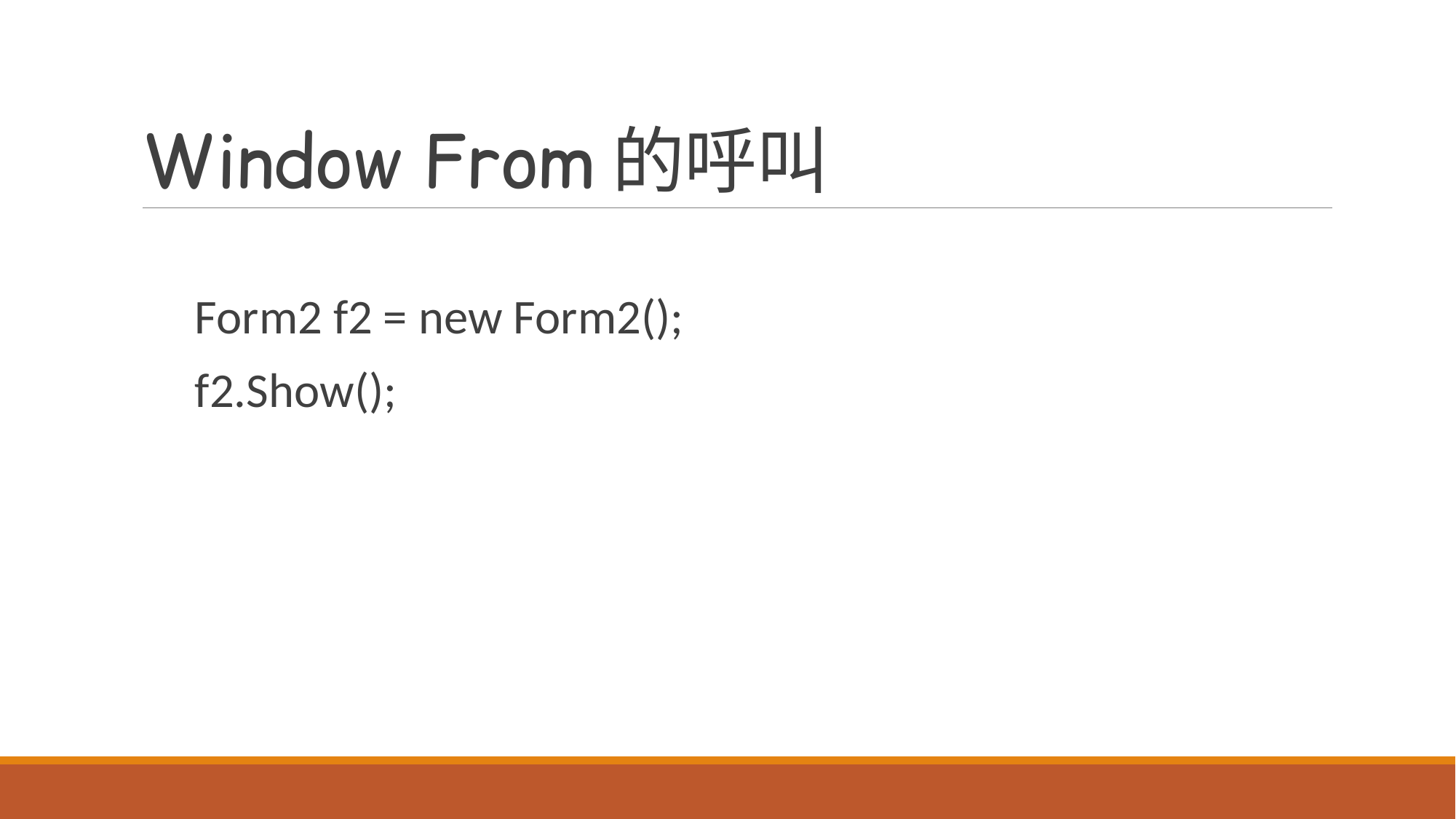

# Window From的呼叫
Form2 f2 = new Form2();
 f2.Show();